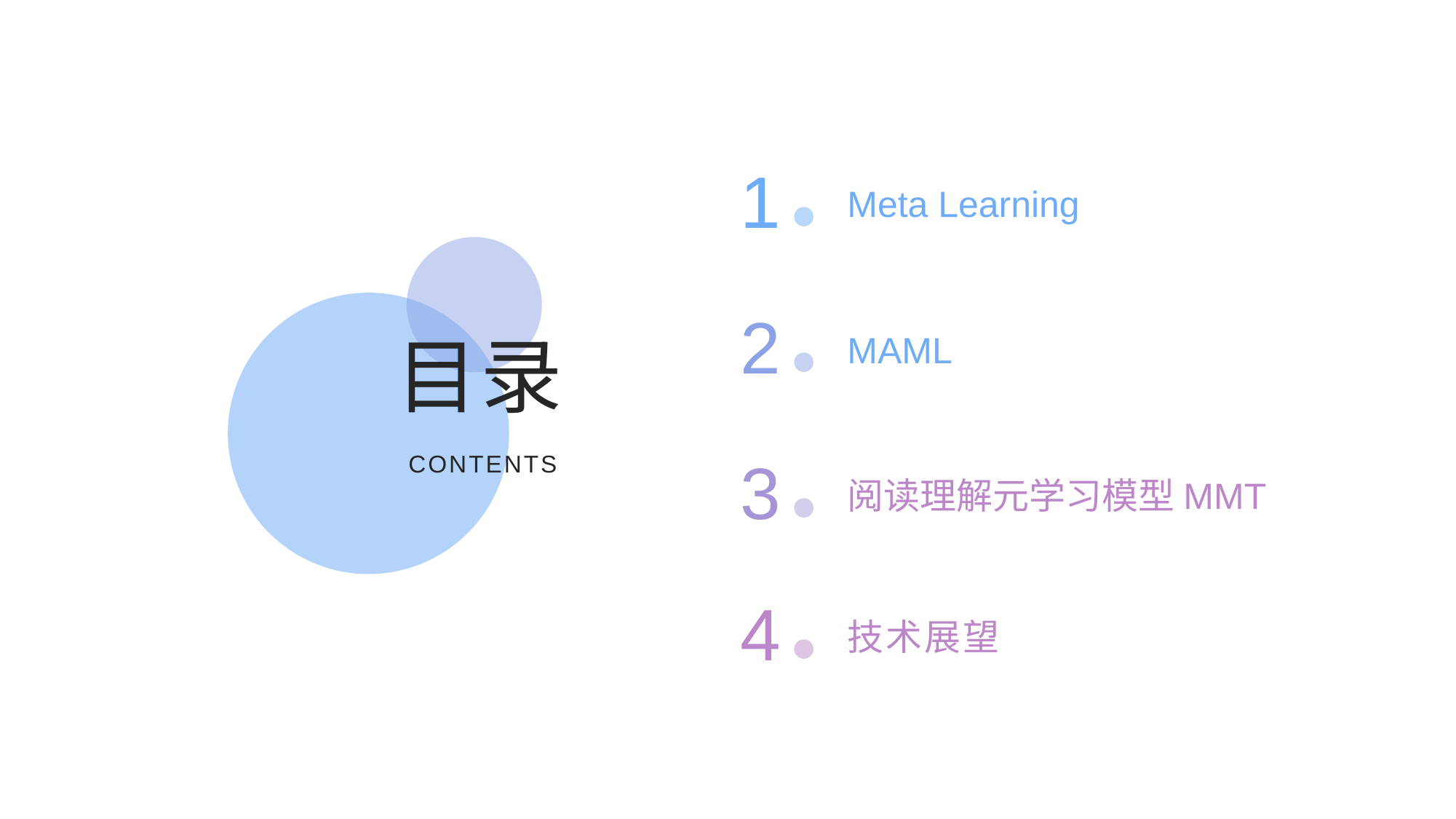

1
Meta Learning

2
目录
MAML

3
CONTENTS
阅读理解元学习模型MMT

4
技术展望